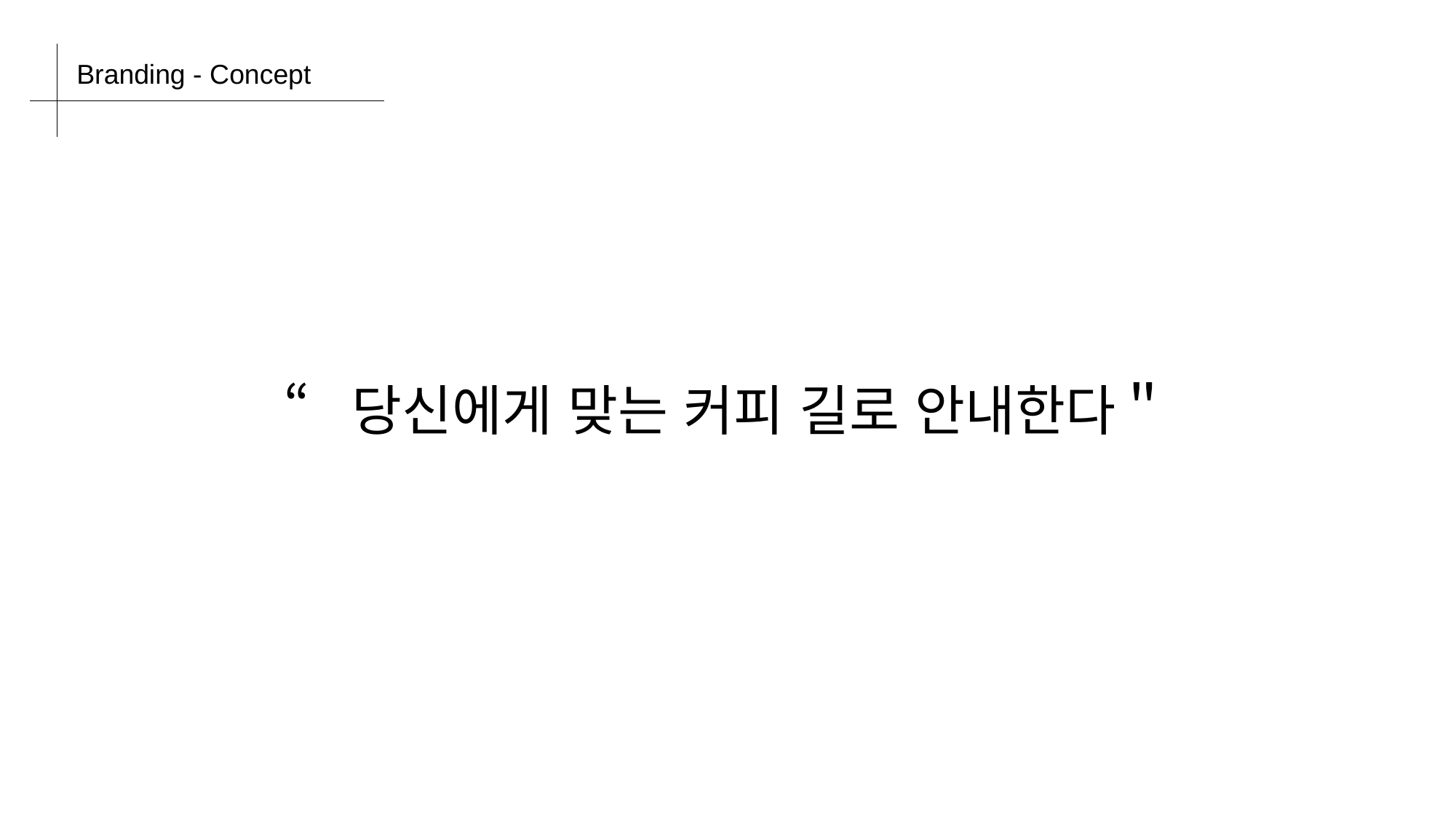

Branding - Concept
“당신에게 맞는 커피 길로 안내한다＂